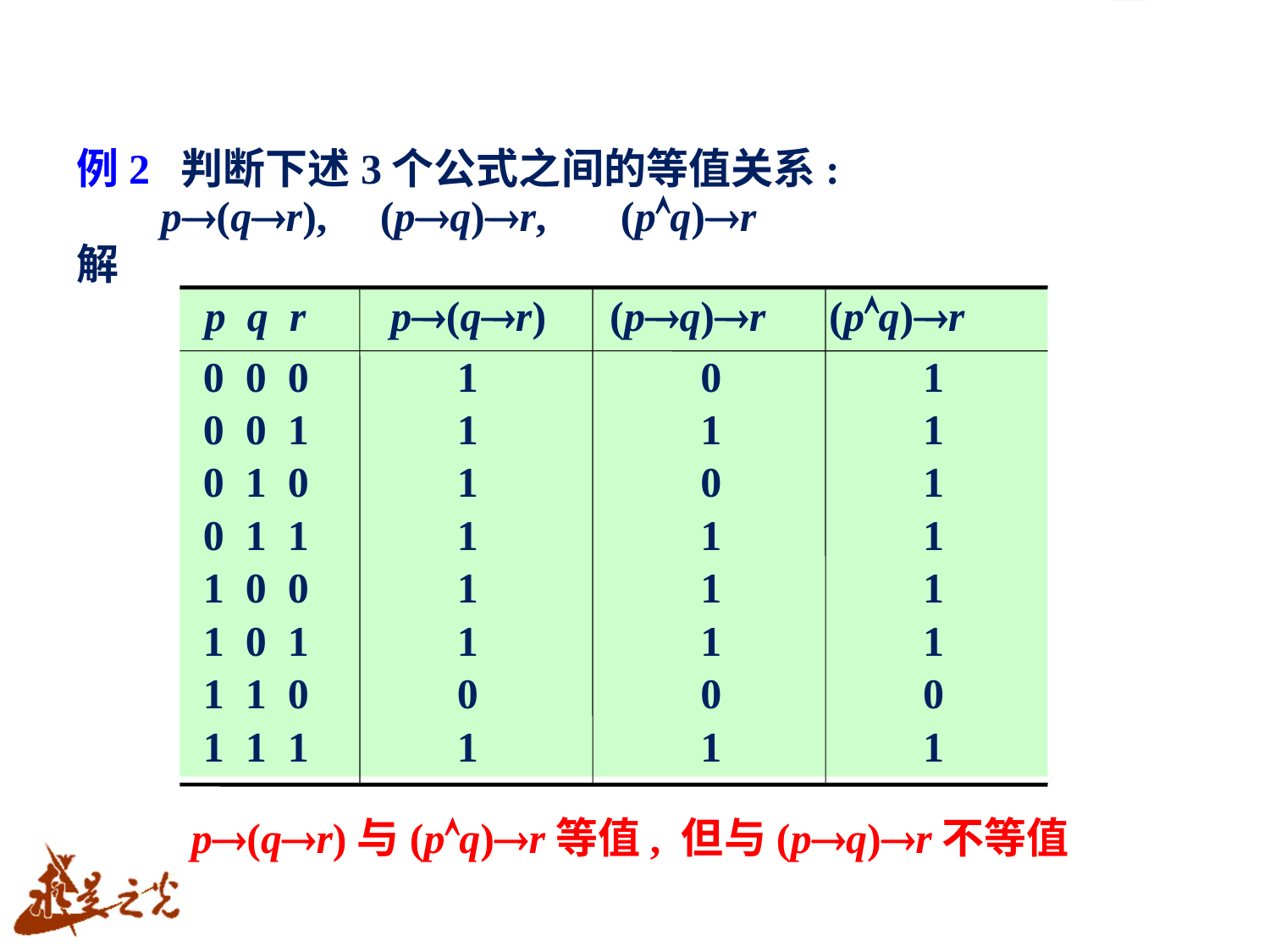

例2  判断下述3个公式之间的等值关系:
        p→(q→r),     (p→q)→r,       (p∧q)→r
解
 p  q  r        p→(q→r)      (p→q)→r      (p∧q)→r
 0  0  0              1                     0                   1
 0  0  1              1                     1                   1
 0  1  0              1                     0                   1
 0  1  1              1                     1                   1
 1  0  0              1                     1                   1
 1  0  1              1                     1                   1
 1  1  0              0                     0                   0
 1  1  1              1                     1                   1

p→(q→r)与(p∧q)→r等值, 但与(p→q)→r不等值
4